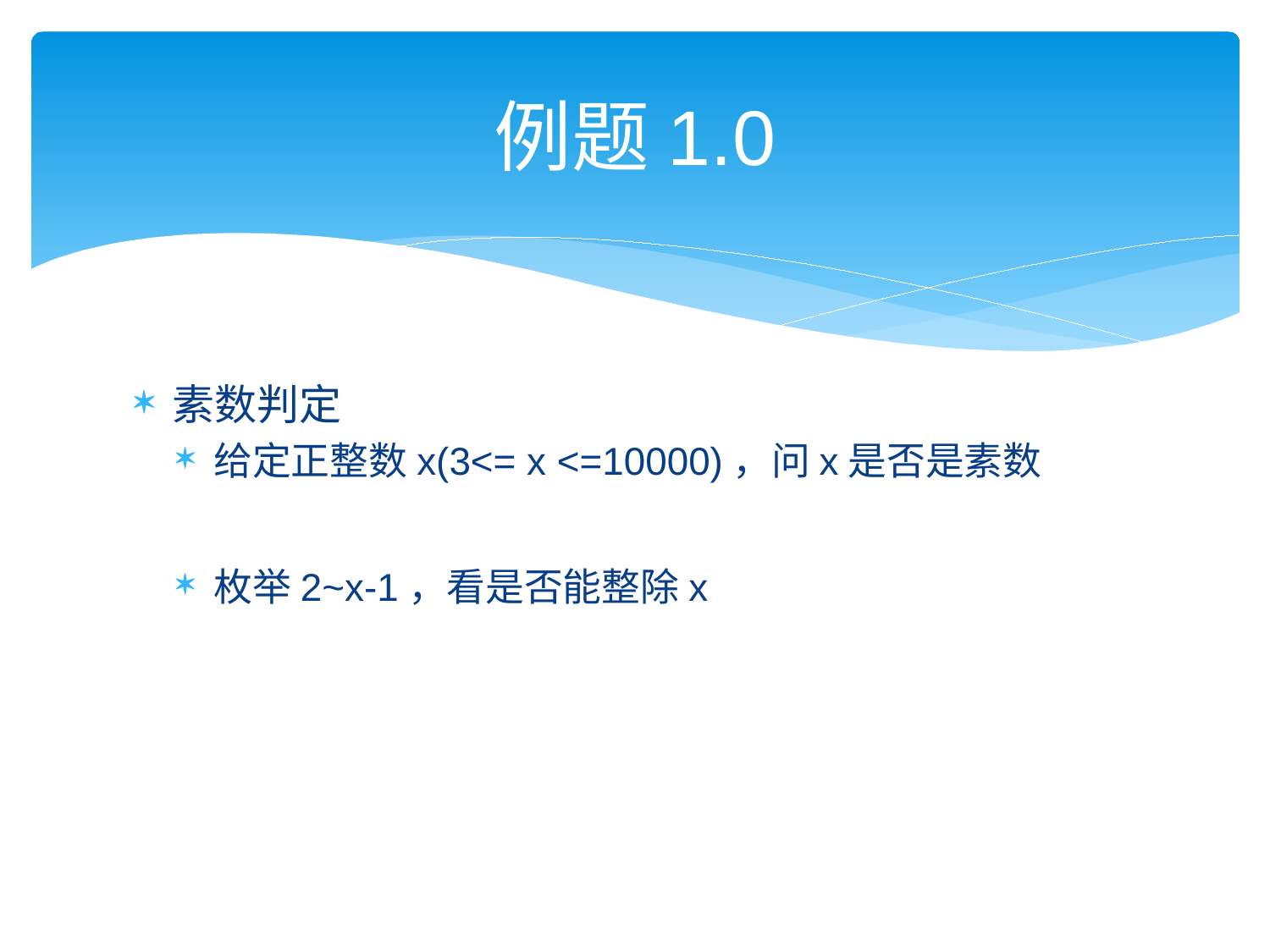

# 例题1.0
素数判定
给定正整数x(3<= x <=10000)，问x是否是素数

枚举2~x-1，看是否能整除x